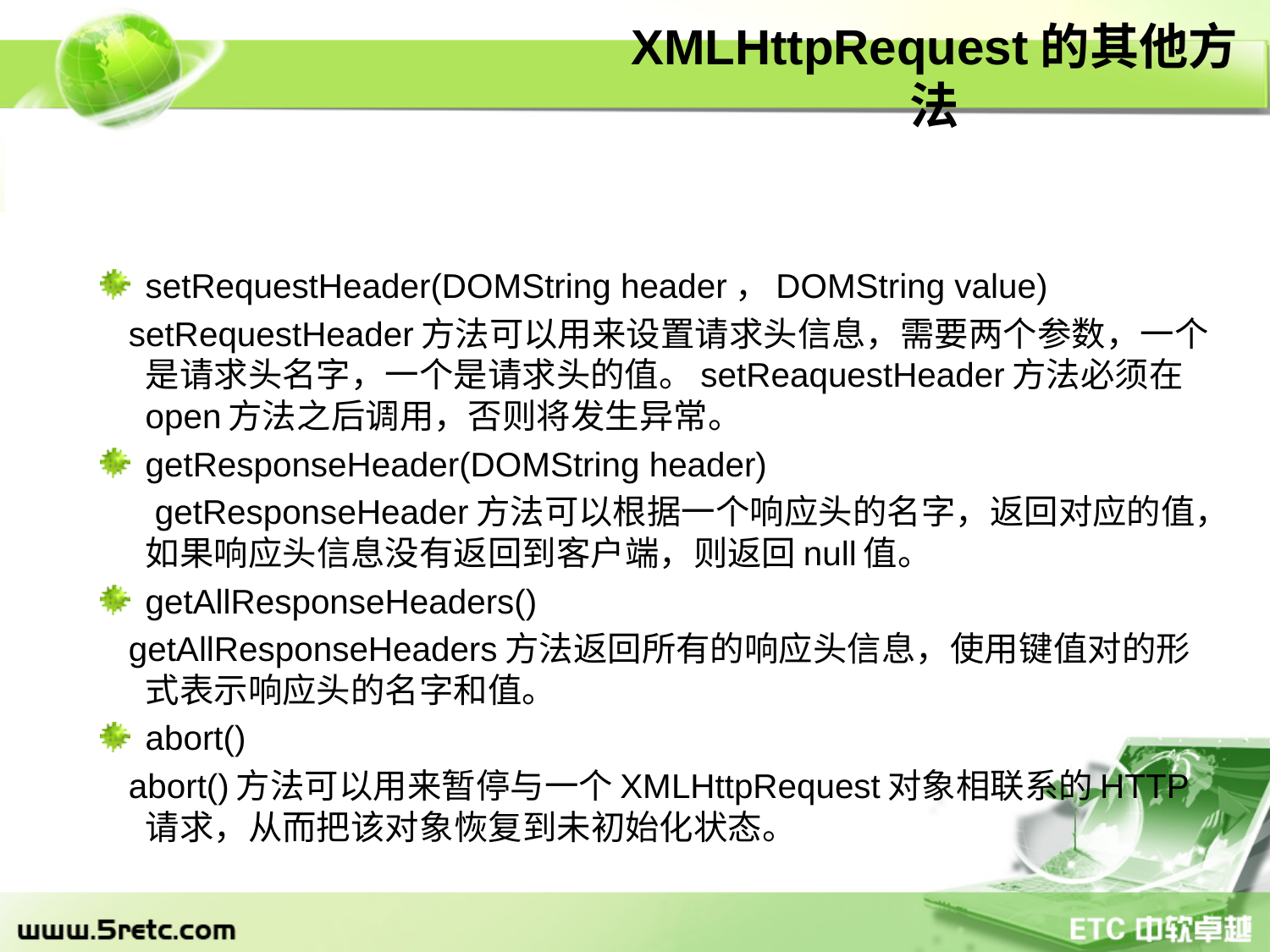

# XMLHttpRequest的其他方法
setRequestHeader(DOMString header，DOMString value)
   setRequestHeader方法可以用来设置请求头信息，需要两个参数，一个是请求头名字，一个是请求头的值。setReaquestHeader方法必须在open方法之后调用，否则将发生异常。
getResponseHeader(DOMString header)
	 getResponseHeader方法可以根据一个响应头的名字，返回对应的值，如果响应头信息没有返回到客户端，则返回null值。
getAllResponseHeaders()
   getAllResponseHeaders方法返回所有的响应头信息，使用键值对的形式表示响应头的名字和值。
abort()
   abort()方法可以用来暂停与一个XMLHttpRequest对象相联系的HTTP请求，从而把该对象恢复到未初始化状态。